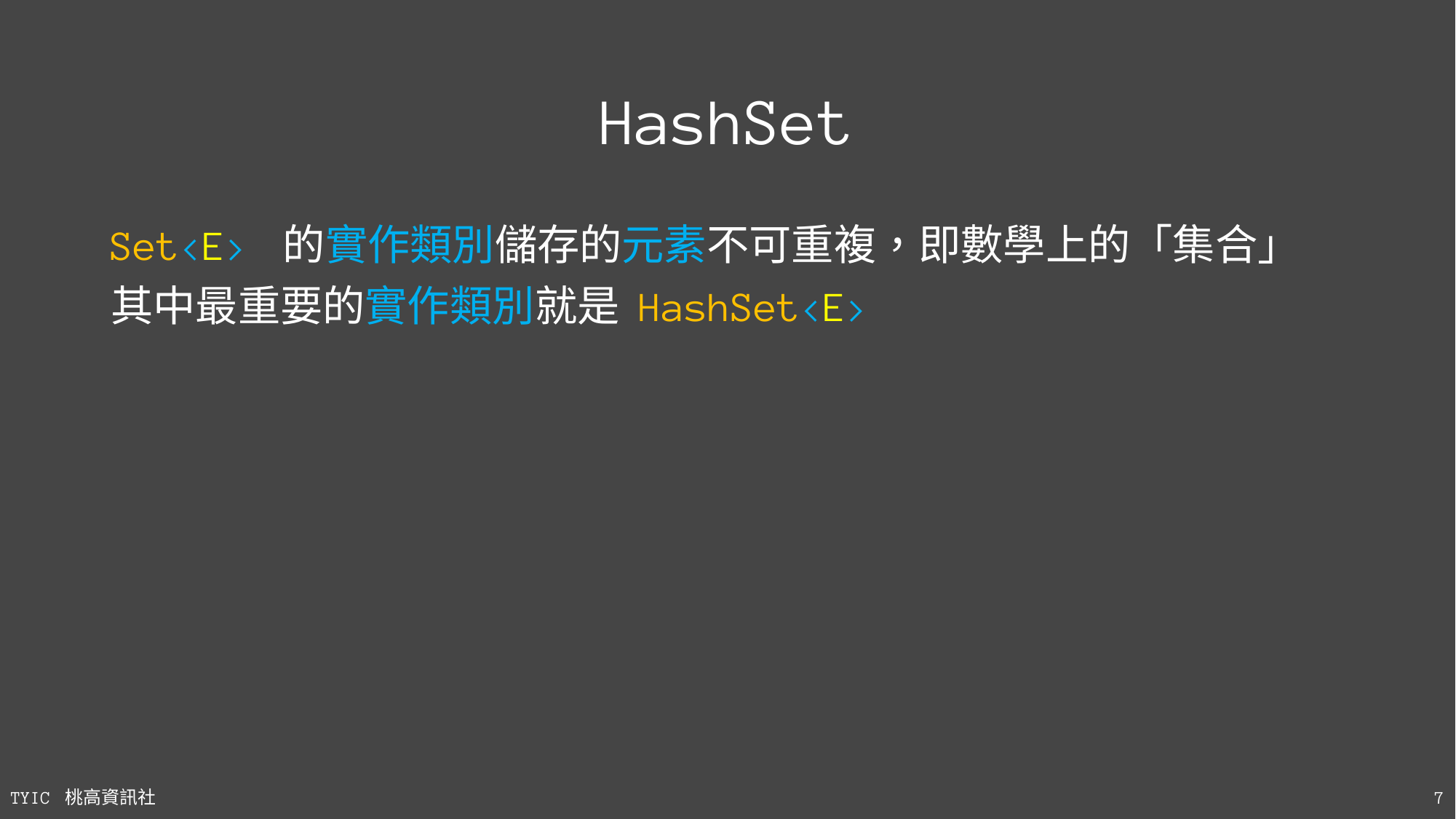

# HashSet
Set<E> 的實作類別儲存的元素不可重複，即數學上的「集合」
其中最重要的實作類別就是 HashSet<E>